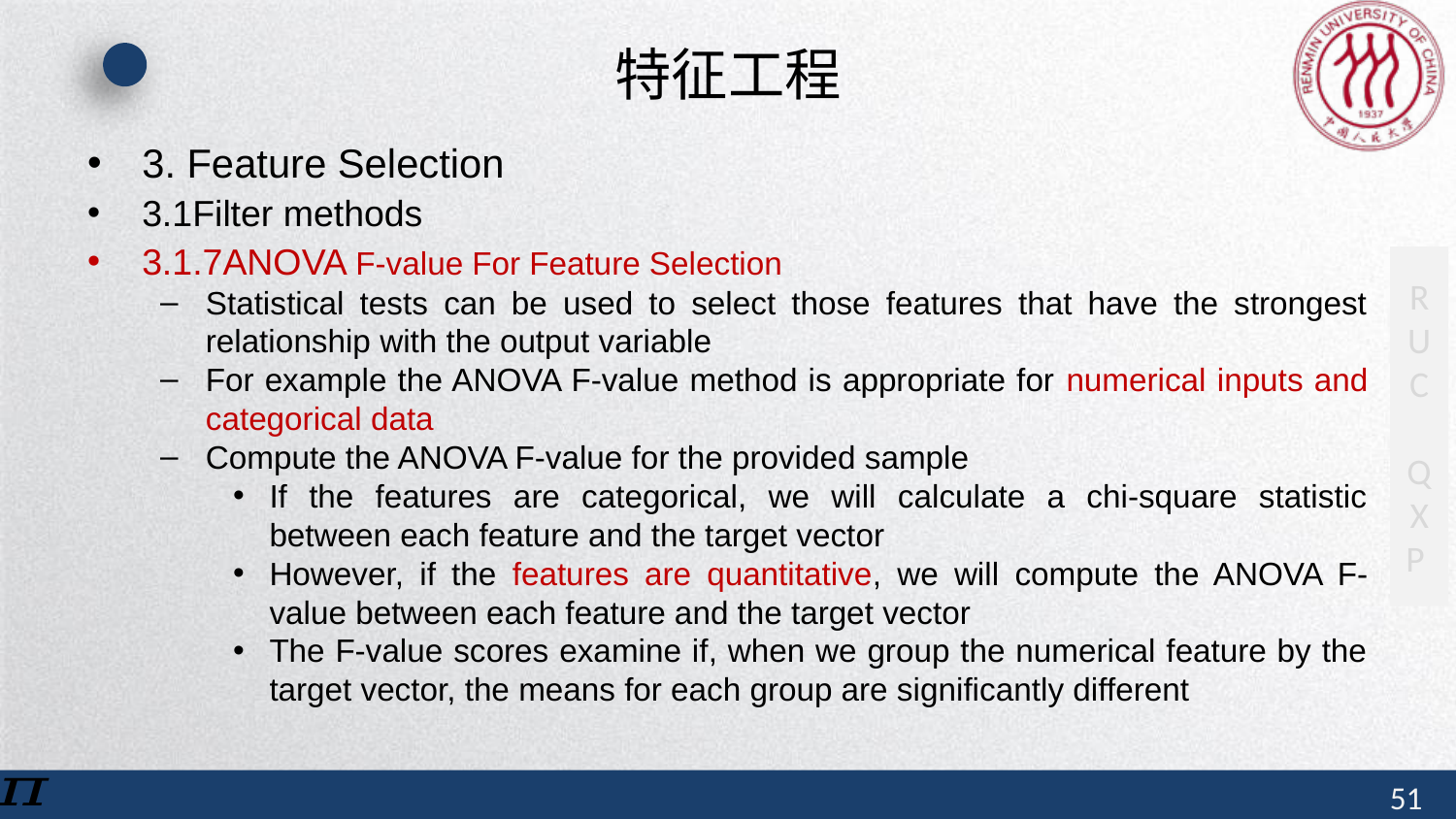

# 特征工程
3. Feature Selection
3.1Filter methods
3.1.7ANOVA F-value For Feature Selection
Statistical tests can be used to select those features that have the strongest relationship with the output variable
For example the ANOVA F-value method is appropriate for numerical inputs and categorical data
Compute the ANOVA F-value for the provided sample
If the features are categorical, we will calculate a chi-square statistic between each feature and the target vector
However, if the features are quantitative, we will compute the ANOVA F-value between each feature and the target vector
The F-value scores examine if, when we group the numerical feature by the target vector, the means for each group are significantly different